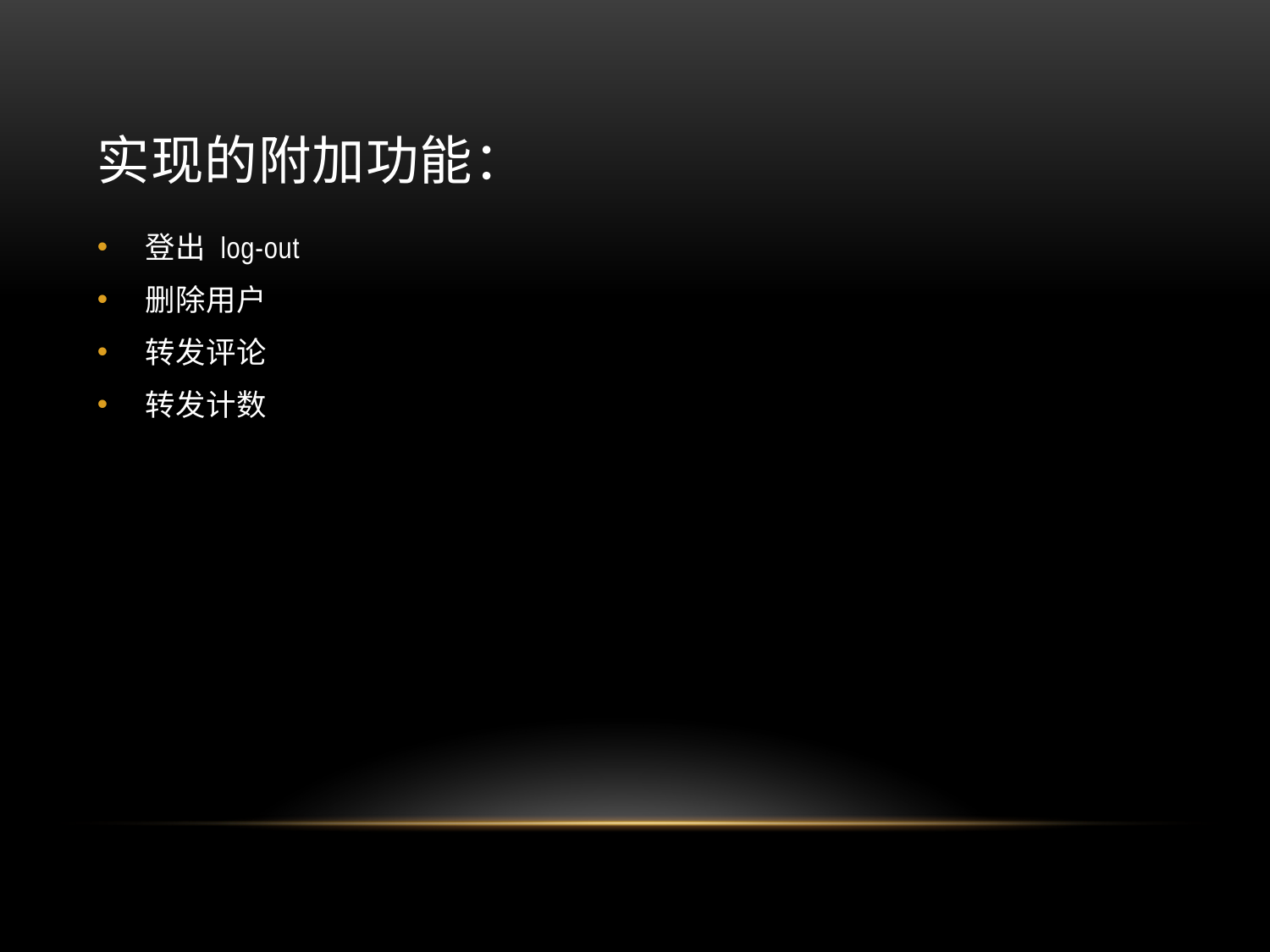

# 实现的附加功能：
登出 log-out
删除用户
转发评论
转发计数